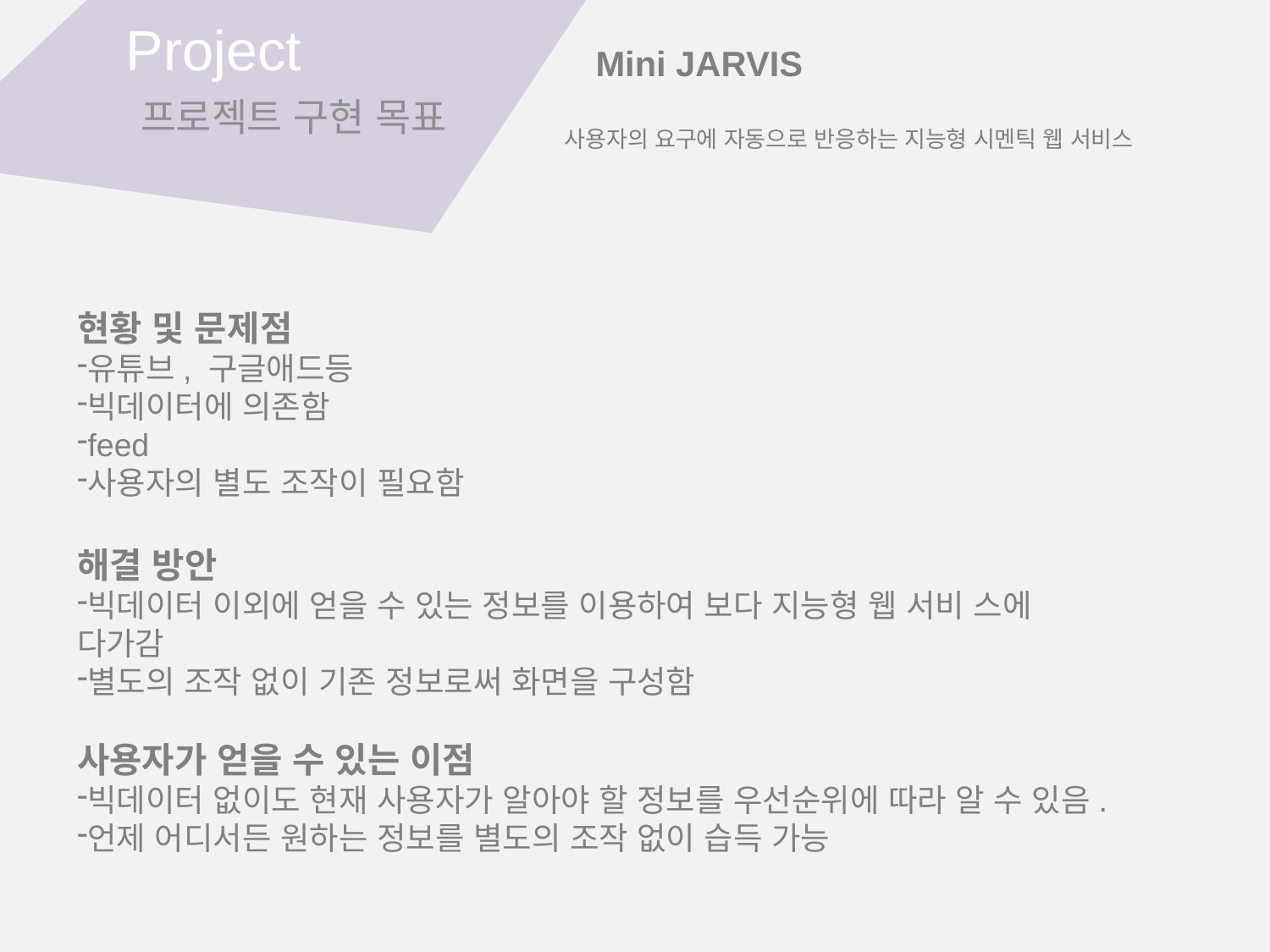

Project
Mini JARVIS
프로젝트 구현 목표
사용자의 요구에 자동으로 반응하는 지능형 시멘틱 웹 서비스
현황 및 문제점
유튜브, 구글애드등
빅데이터에 의존함
feed
사용자의 별도 조작이 필요함

해결 방안
빅데이터 이외에 얻을 수 있는 정보를 이용하여 보다 지능형 웹 서비 스에 다가감
별도의 조작 없이 기존 정보로써 화면을 구성함

사용자가 얻을 수 있는 이점
빅데이터 없이도 현재 사용자가 알아야 할 정보를 우선순위에 따라 알 수 있음.
언제 어디서든 원하는 정보를 별도의 조작 없이 습득 가능